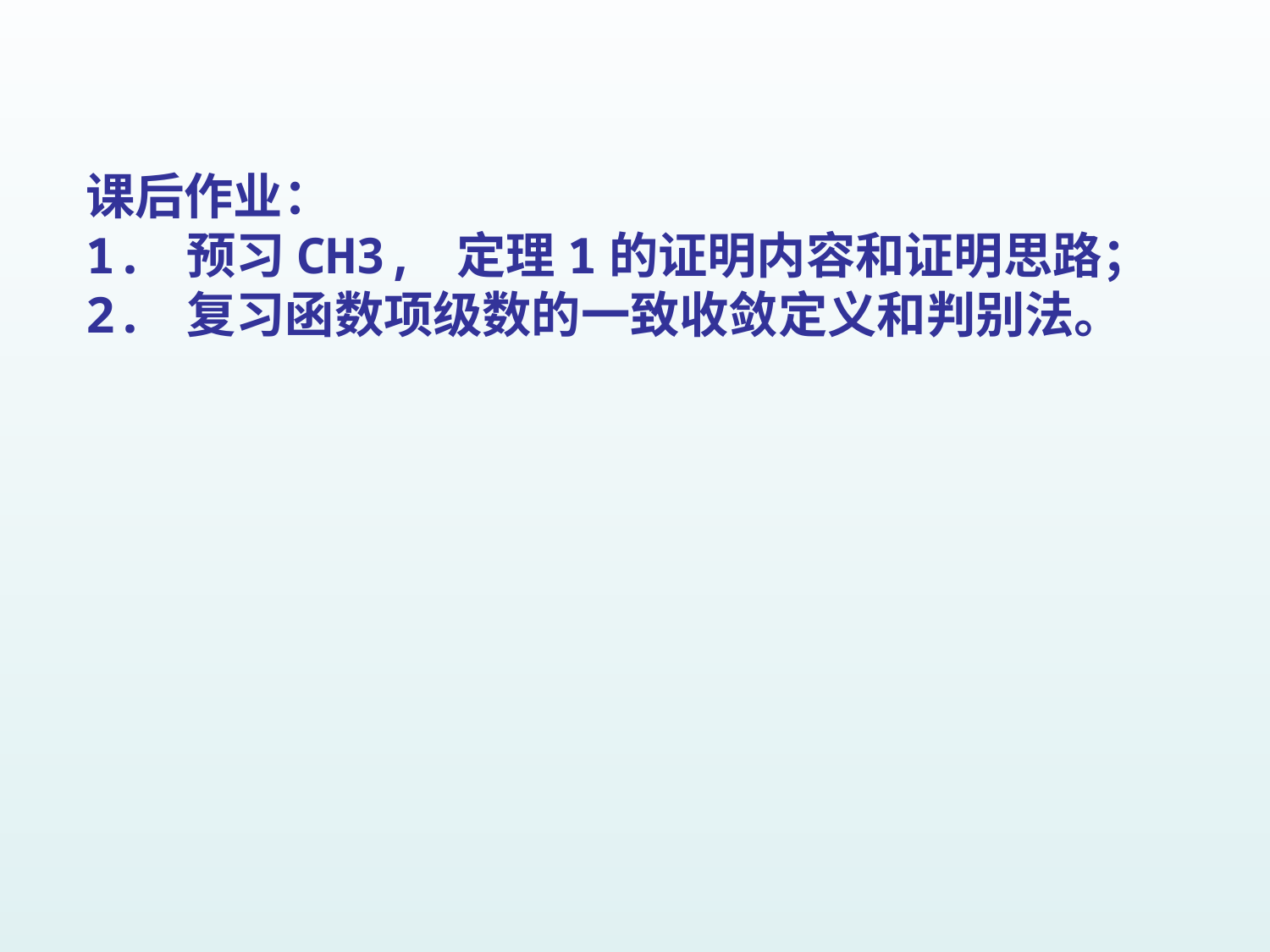

课后作业：
1. 预习CH3, 定理1的证明内容和证明思路；
2. 复习函数项级数的一致收敛定义和判别法。